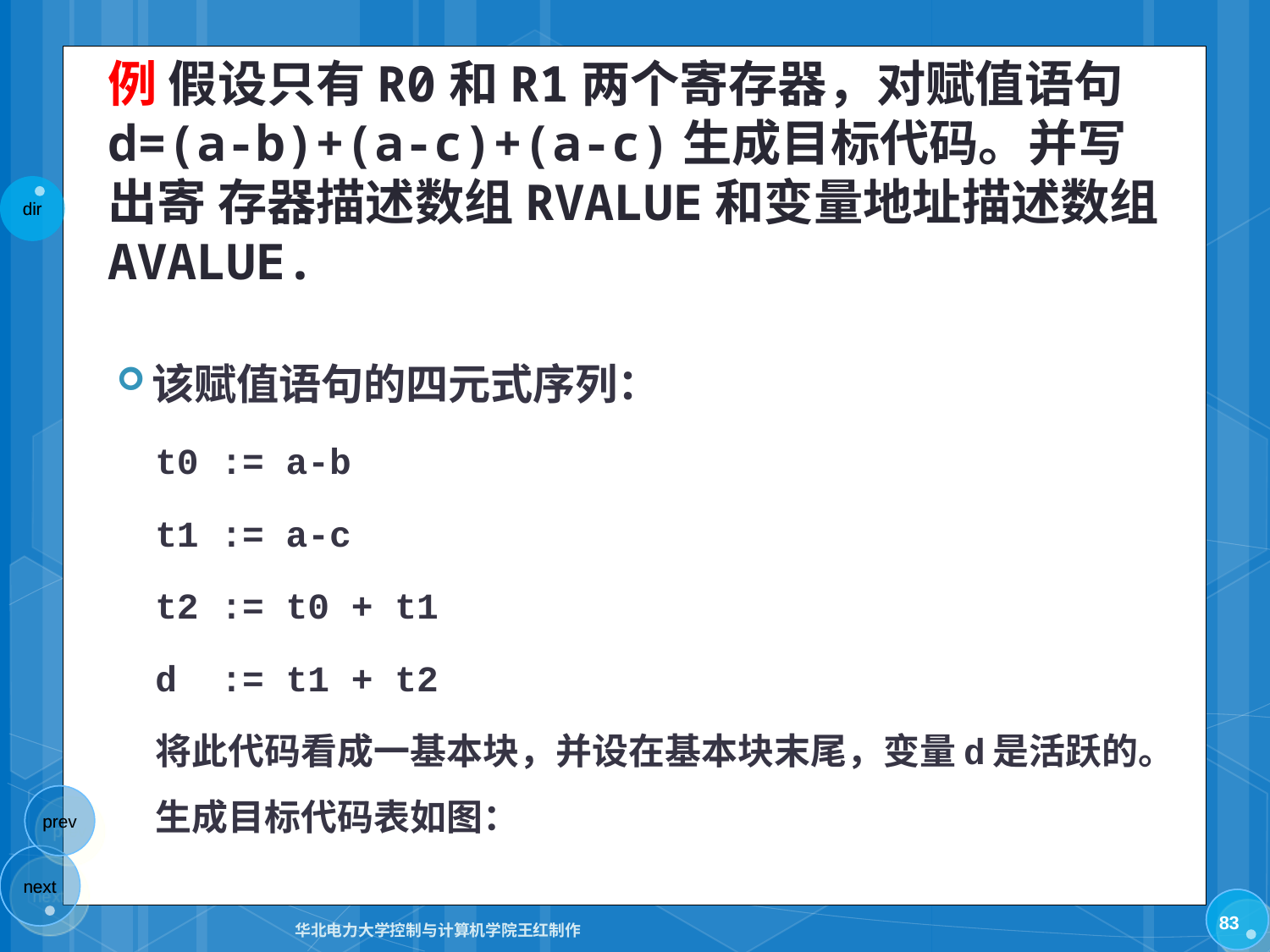

# 例 假设只有R0和R1两个寄存器，对赋值语句 d=(a-b)+(a-c)+(a-c)生成目标代码。并写出寄 存器描述数组RVALUE和变量地址描述数组AVALUE.
该赋值语句的四元式序列：
t0 := a-b
t1 := a-c
t2 := t0 + t1
d  := t1 + t2
将此代码看成一基本块，并设在基本块末尾，变量d是活跃的。生成目标代码表如图：
83
华北电力大学控制与计算机学院王红制作